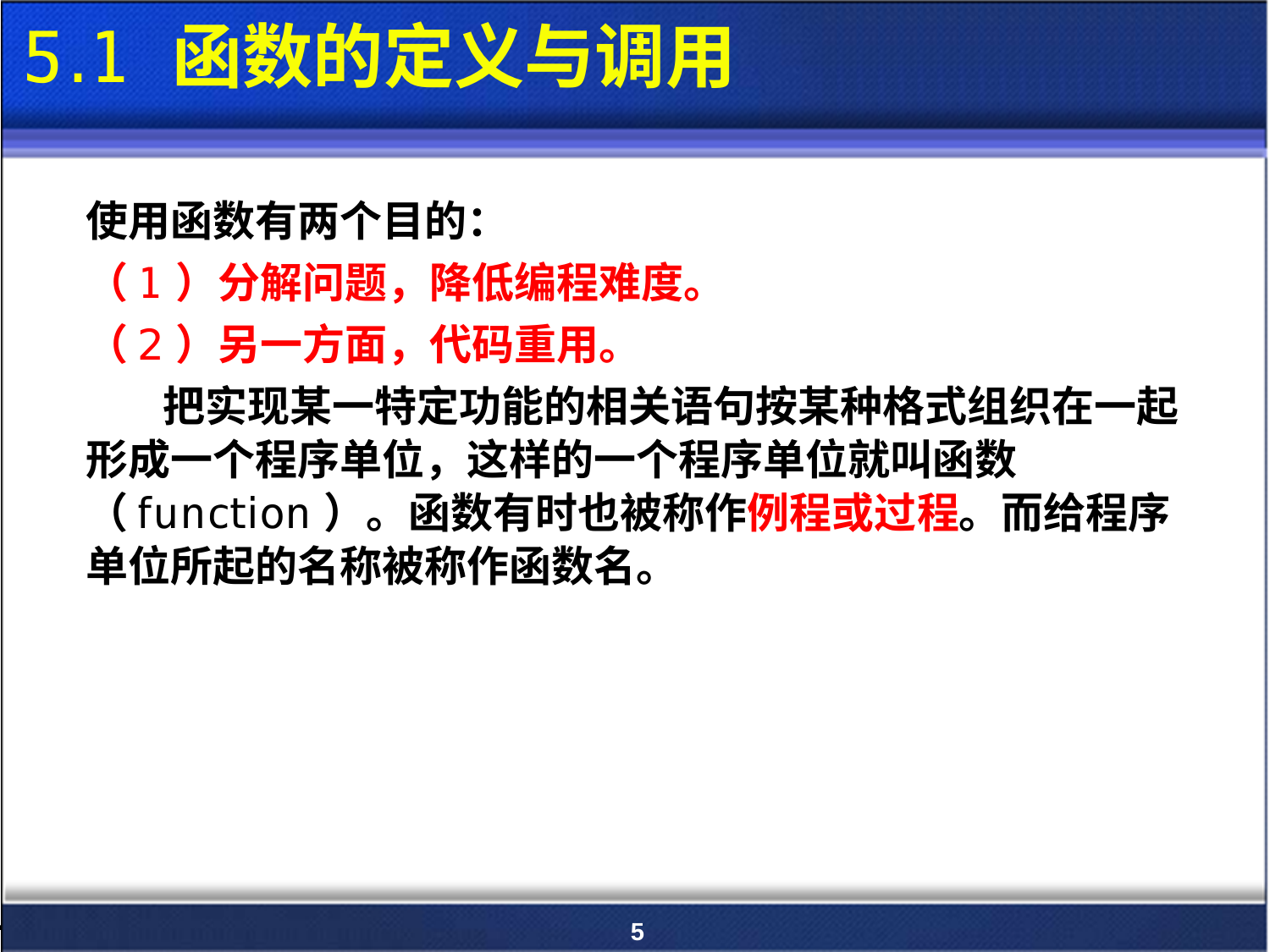

# 5.1 函数的定义与调用
使用函数有两个目的：
（1）分解问题，降低编程难度。
（2）另一方面，代码重用。
       把实现某一特定功能的相关语句按某种格式组织在一起形成一个程序单位，这样的一个程序单位就叫函数（function）。函数有时也被称作例程或过程。而给程序单位所起的名称被称作函数名。

5